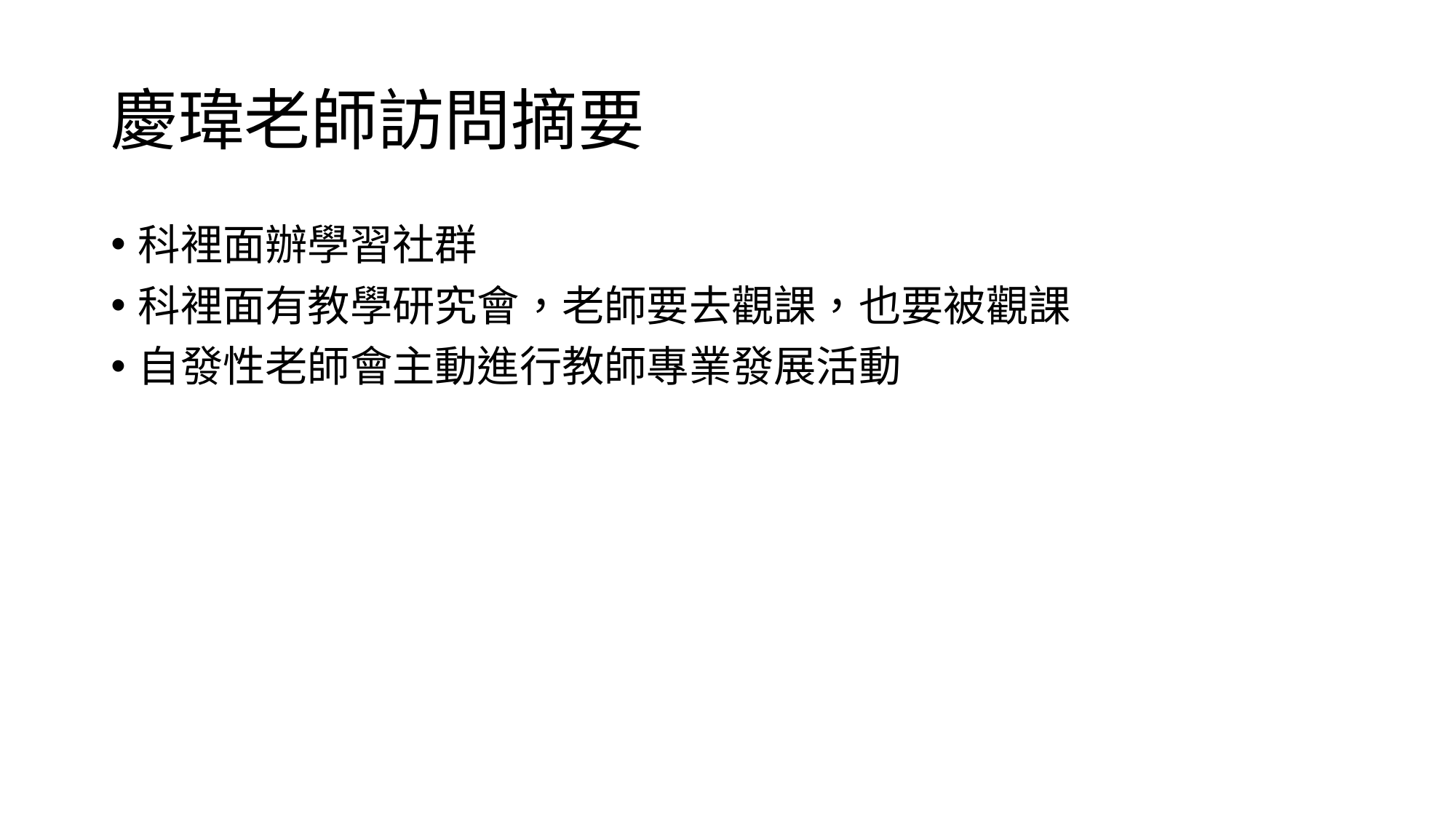

# 慶瑋老師訪問摘要
科裡面辦學習社群
科裡面有教學研究會，老師要去觀課，也要被觀課
自發性老師會主動進行教師專業發展活動